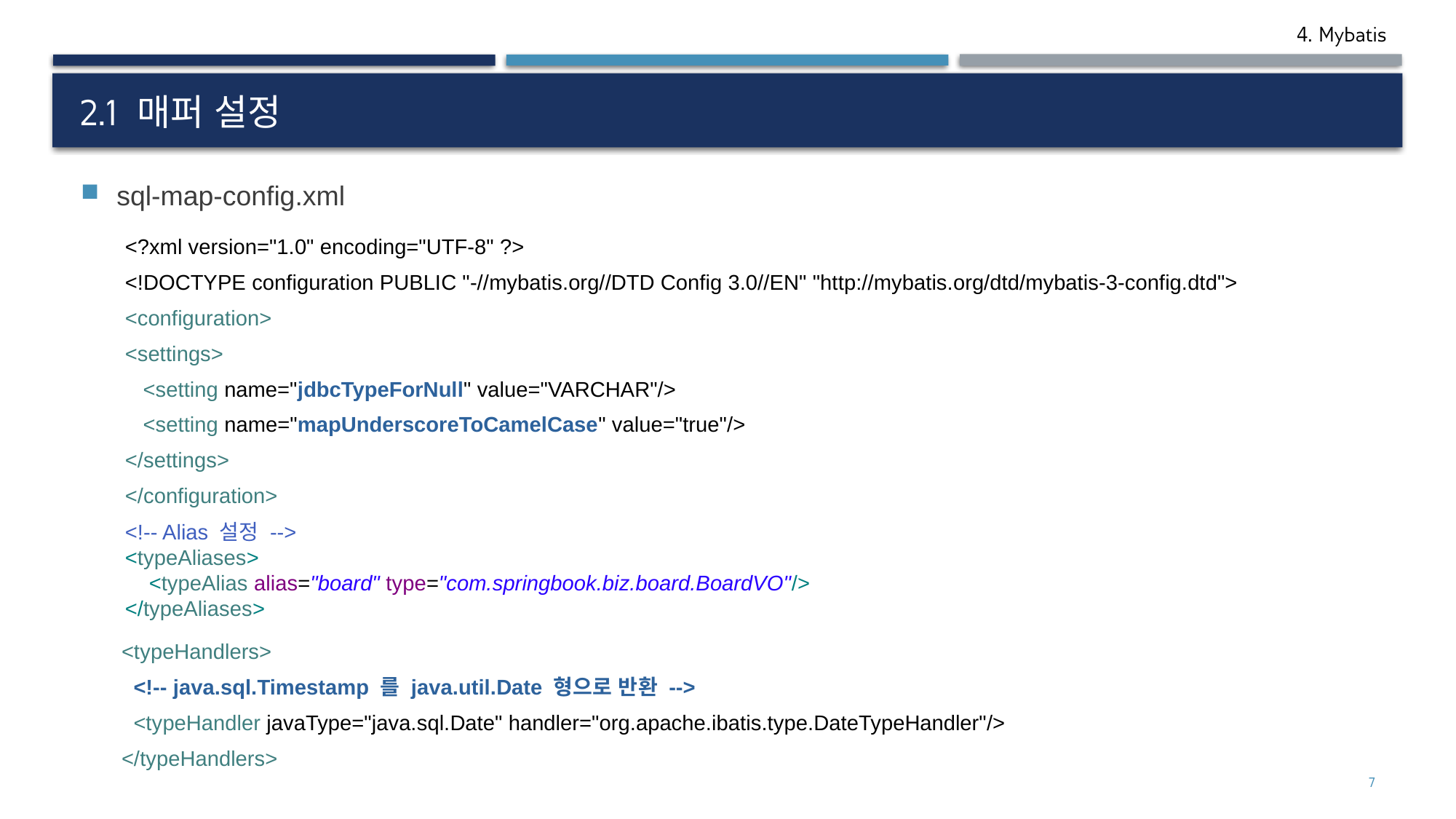

# 2.1 매퍼 설정
sql-map-config.xml
<?xml version="1.0" encoding="UTF-8" ?>
<!DOCTYPE configuration PUBLIC "-//mybatis.org//DTD Config 3.0//EN" "http://mybatis.org/dtd/mybatis-3-config.dtd">
<configuration>
<settings>
   <setting name="jdbcTypeForNull" value="VARCHAR"/>
   <setting name="mapUnderscoreToCamelCase" value="true"/>
</settings>
</configuration>
<!-- Alias 설정 -->
<typeAliases>
    <typeAlias alias="board" type="com.springbook.biz.board.BoardVO"/>
</typeAliases>
<typeHandlers>
  <!-- java.sql.Timestamp 를 java.util.Date 형으로 반환 -->
  <typeHandler javaType="java.sql.Date" handler="org.apache.ibatis.type.DateTypeHandler"/>
</typeHandlers>
7